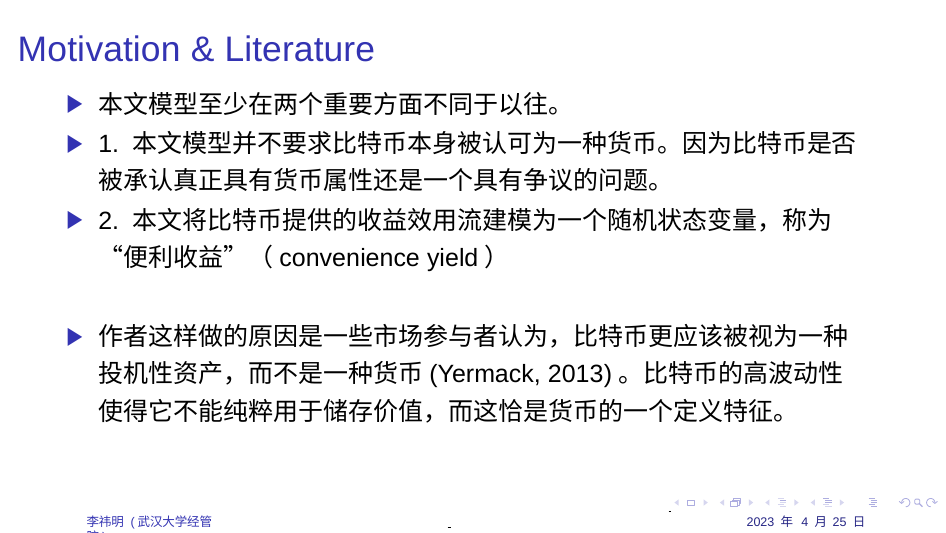

Motivation & Literature
本文模型至少在两个重要方面不同于以往。
1. 本文模型并不要求比特币本身被认可为一种货币。因为比特币是否被承认真正具有货币属性还是一个具有争议的问题。
2. 本文将比特币提供的收益效用流建模为一个随机状态变量，称为“便利收益”（convenience yield）

作者这样做的原因是一些市场参与者认为，比特币更应该被视为一种投机性资产，而不是一种货币(Yermack, 2013)。比特币的高波动性使得它不能纯粹用于储存价值，而这恰是货币的一个定义特征。

2023 年  4 月 25 日	6 / 63
李祎明 (武汉大学经管院)